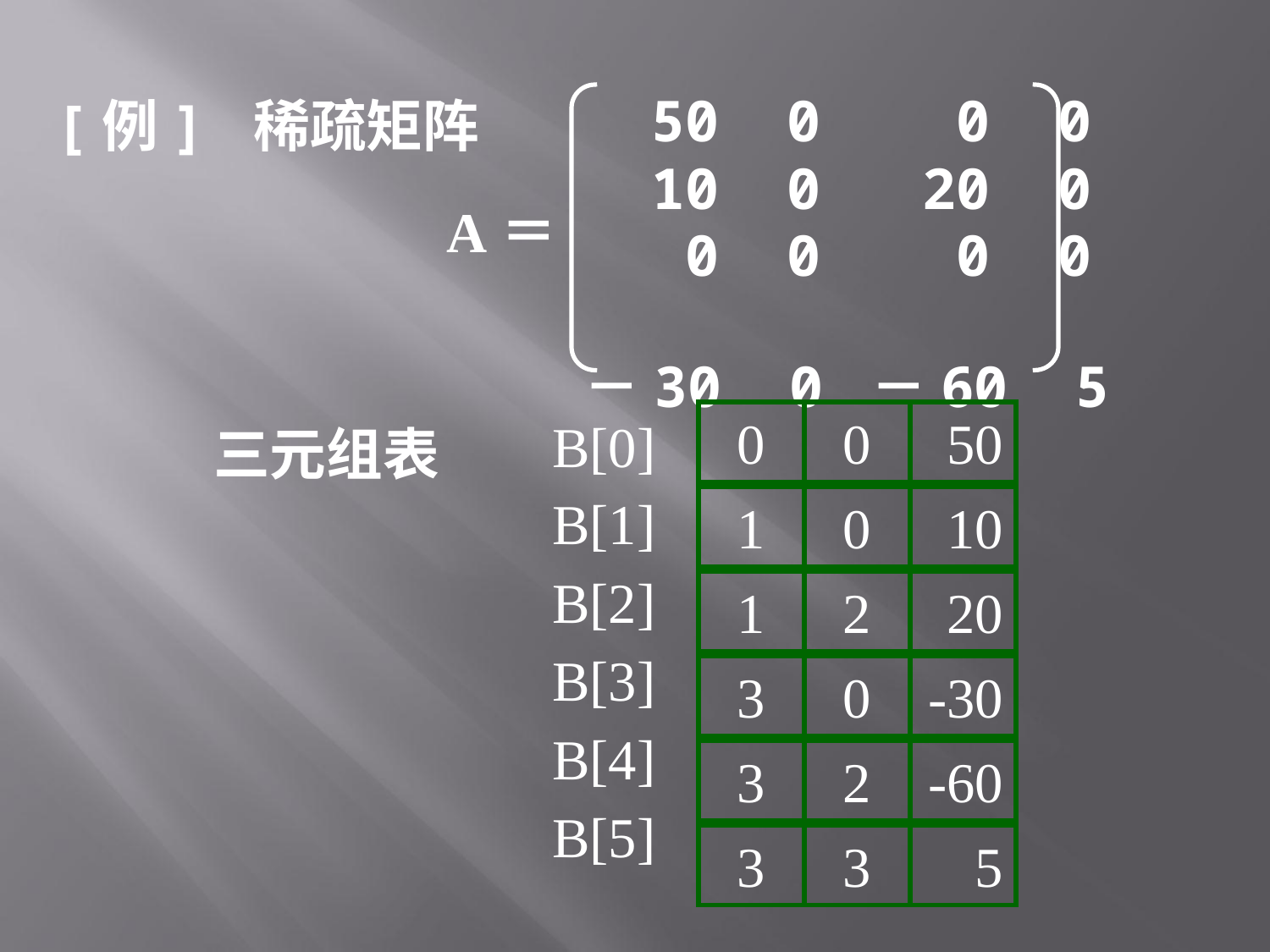

[例] 稀疏矩阵

A＝
  50  0    0  0
  10  0   20  0
   0  0    0  0
－30  0 －60  5
B[0]
B[1]
B[2]
B[3]
B[4]
B[5]
0
0
50
1
0
10
1
2
20
3
0
-30
3
2
-60
3
3
5
三元组表